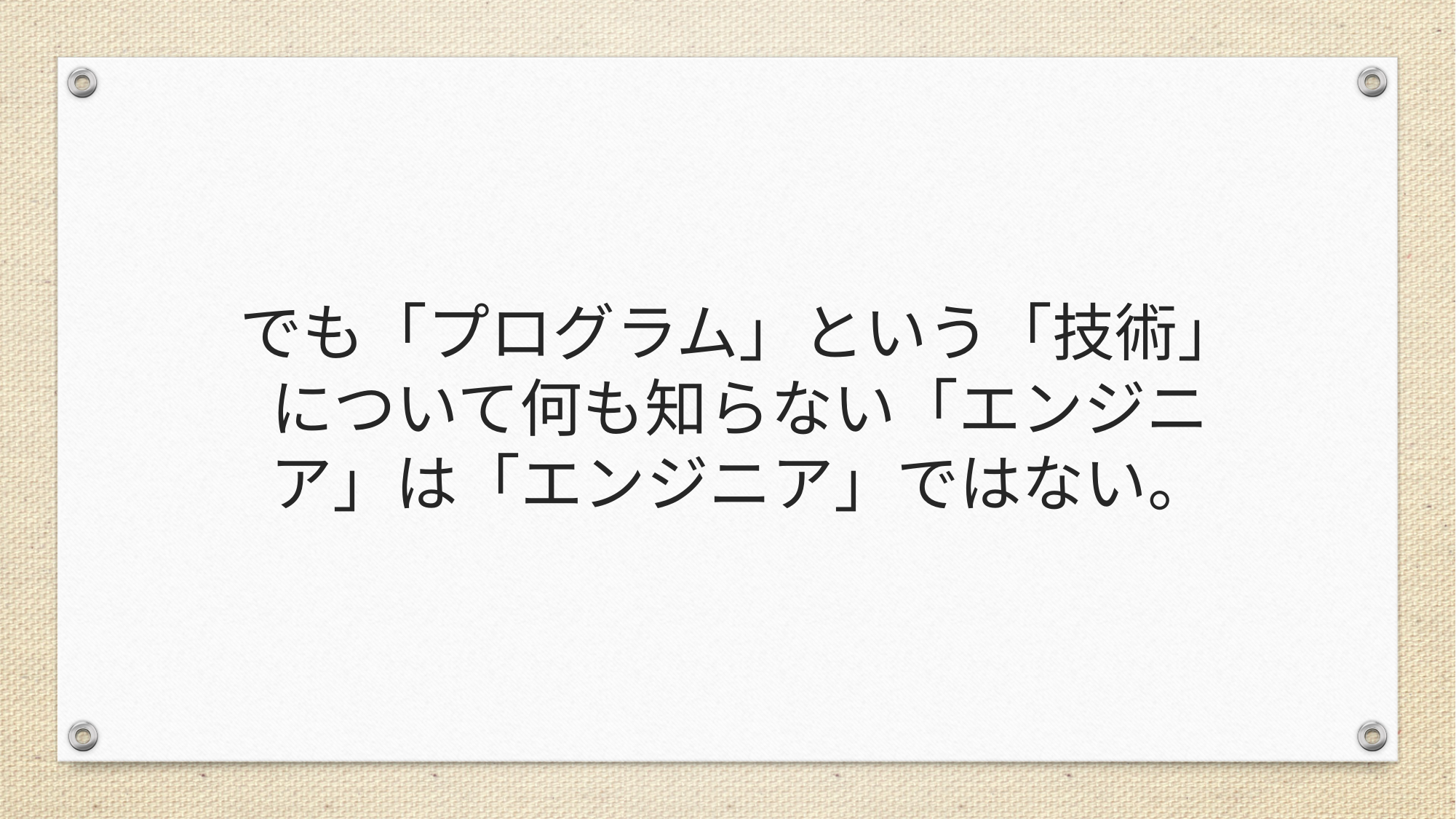

でも「プログラム」という「技術」について何も知らない「エンジニア」は「エンジニア」ではない。